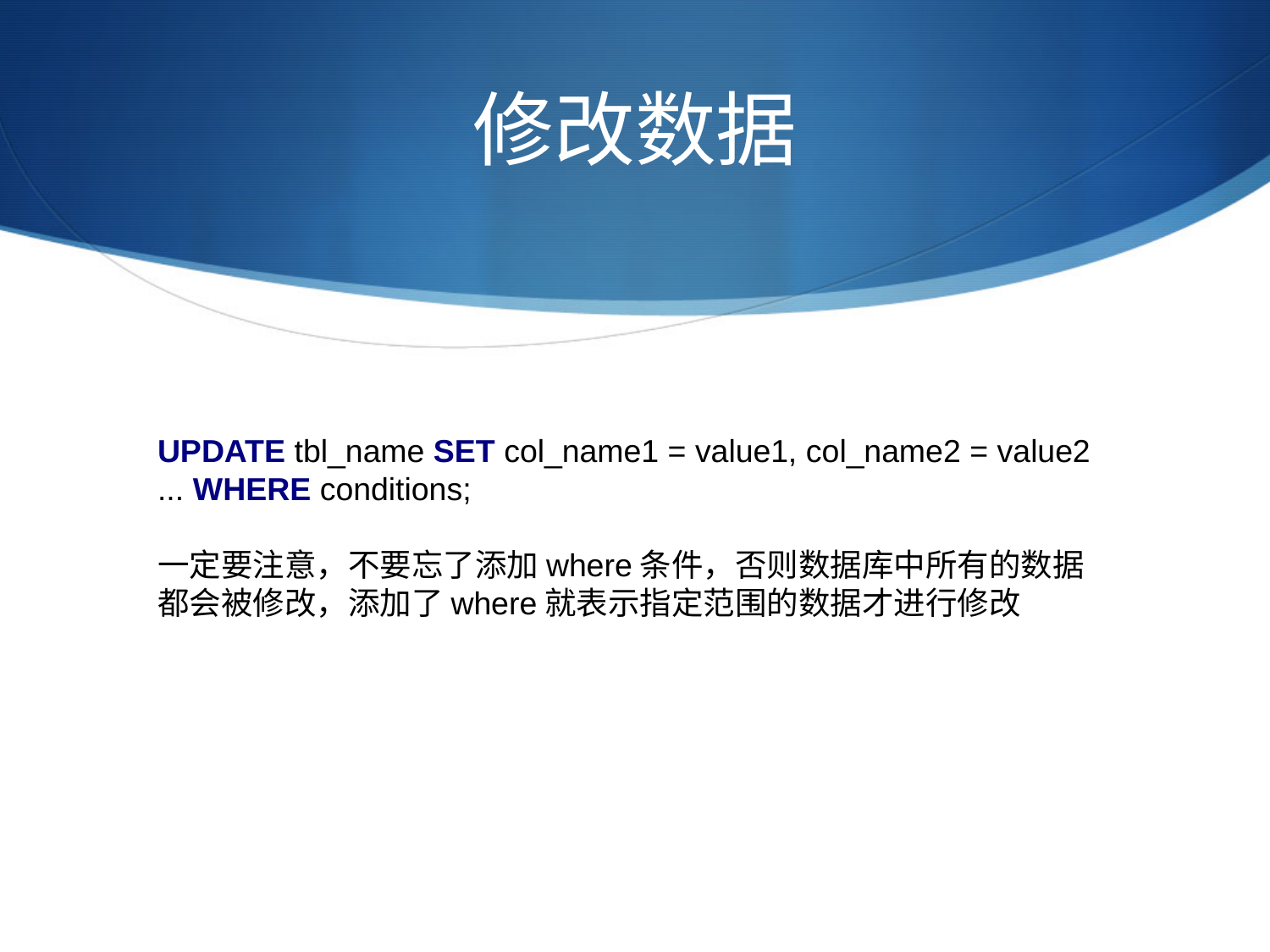

# 修改数据
UPDATE tbl_name SET col_name1 = value1, col_name2 = value2 ... WHERE conditions;

一定要注意，不要忘了添加where条件，否则数据库中所有的数据都会被修改，添加了where就表示指定范围的数据才进行修改